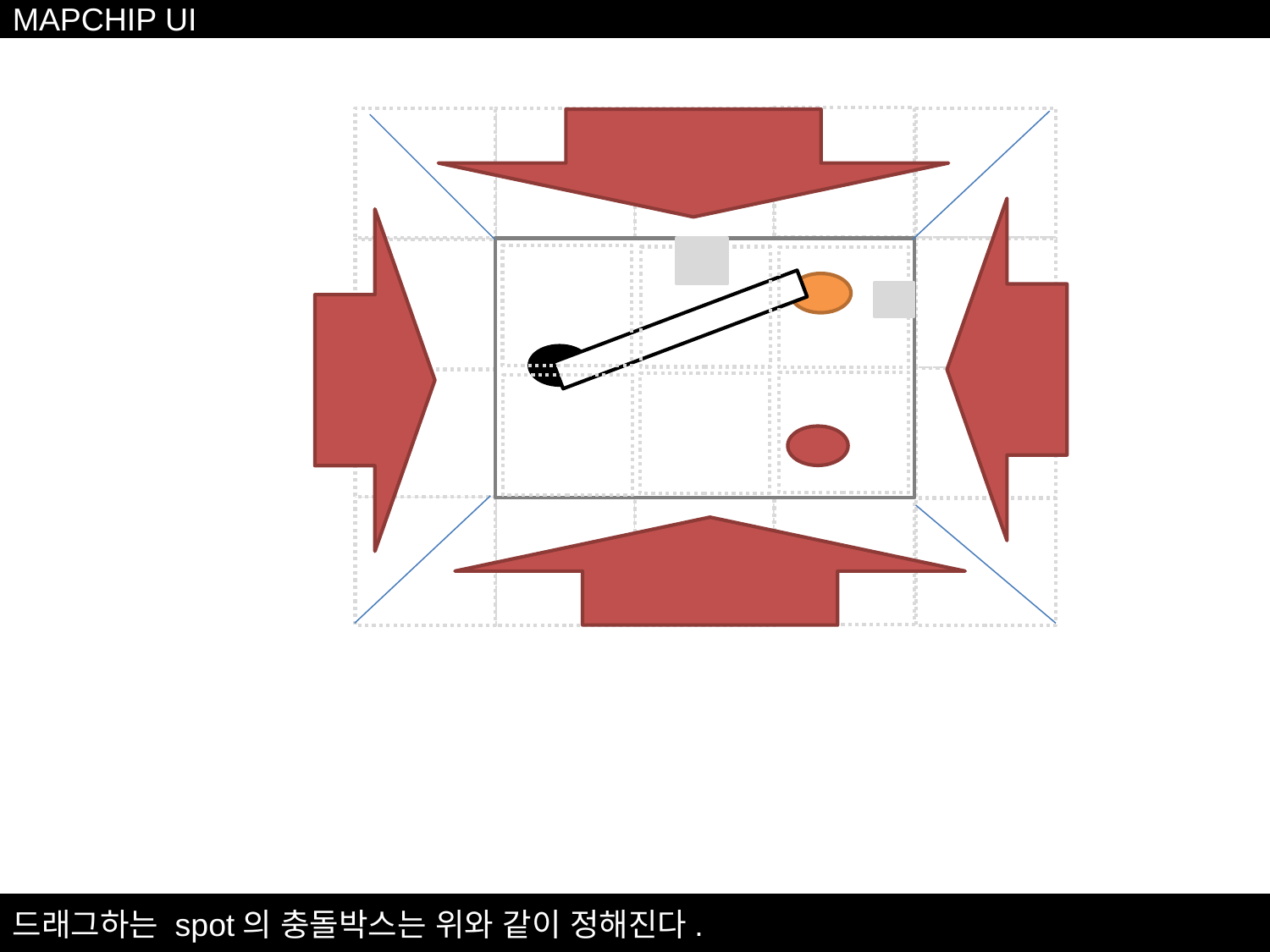

MAPCHIP UI

드래그하는 spot의 충돌박스는 위와 같이 정해진다.